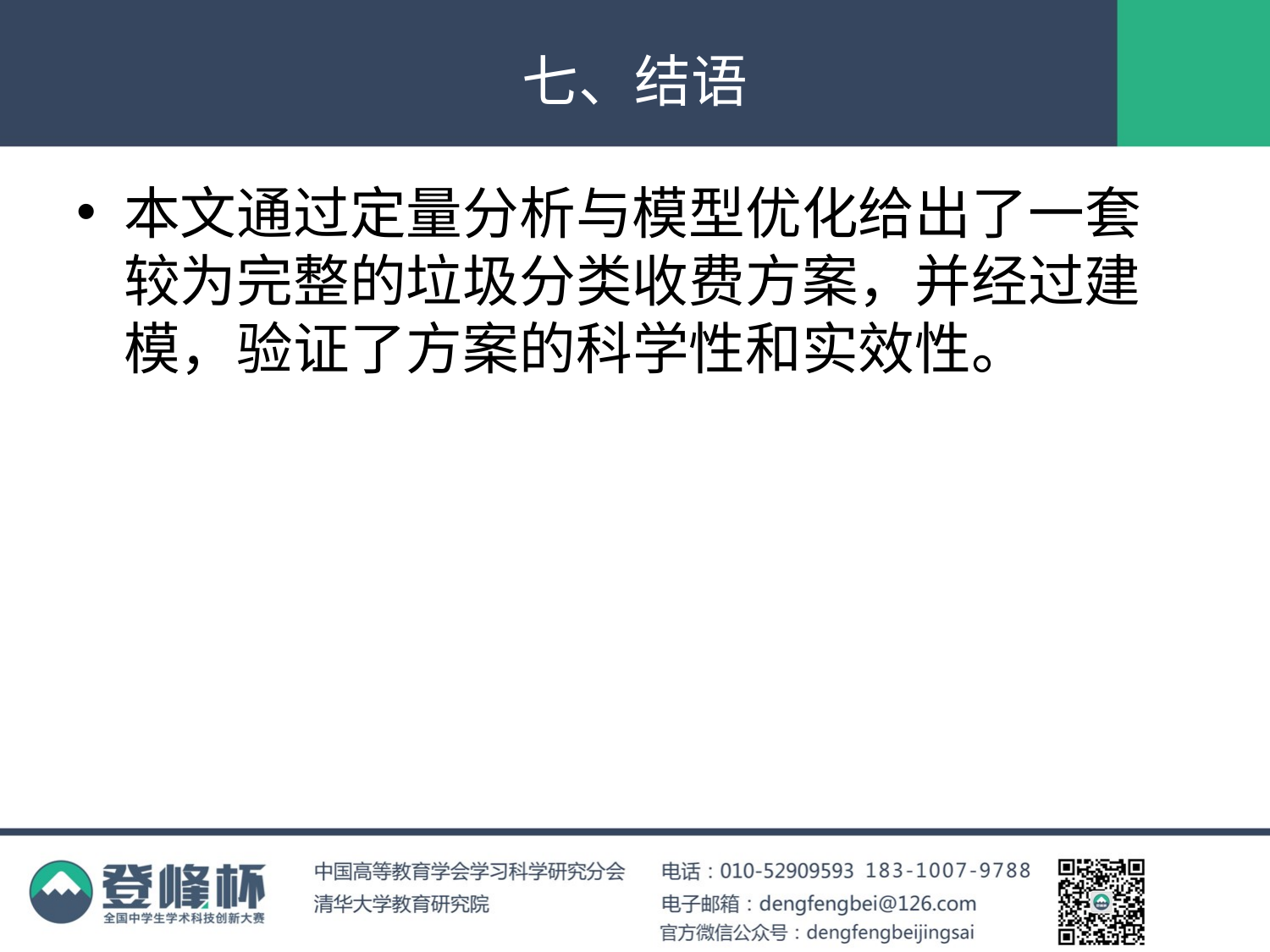

# 七、结语
本文通过定量分析与模型优化给出了一套较为完整的垃圾分类收费方案，并经过建模，验证了方案的科学性和实效性。